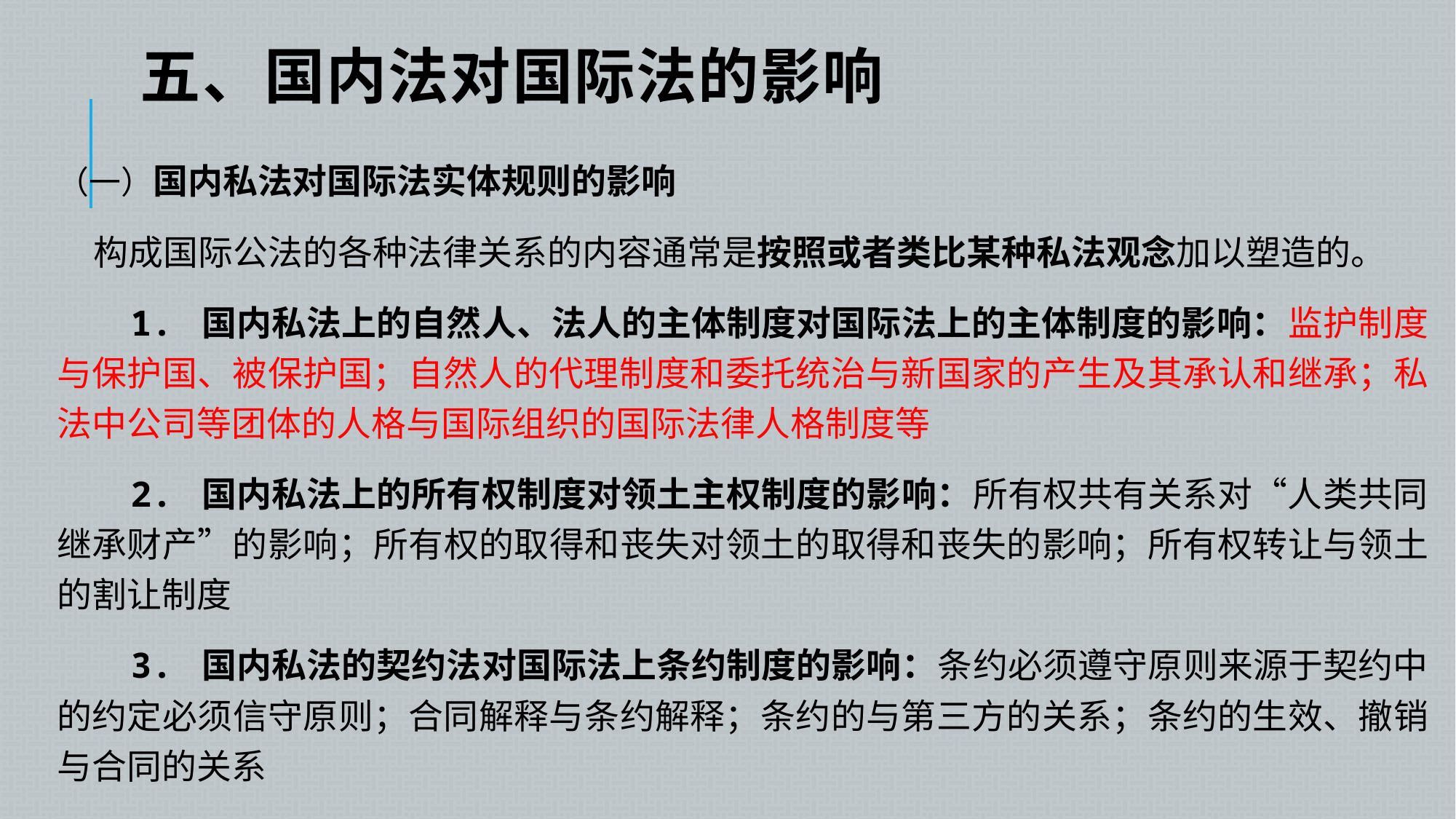

# 五、国内法对国际法的影响
（一）国内私法对国际法实体规则的影响
     构成国际公法的各种法律关系的内容通常是按照或者类比某种私法观念加以塑造的。
    1. 国内私法上的自然人、法人的主体制度对国际法上的主体制度的影响：监护制度与保护国、被保护国；自然人的代理制度和委托统治与新国家的产生及其承认和继承；私法中公司等团体的人格与国际组织的国际法律人格制度等
    2. 国内私法上的所有权制度对领土主权制度的影响：所有权共有关系对“人类共同继承财产”的影响；所有权的取得和丧失对领土的取得和丧失的影响；所有权转让与领土的割让制度
    3. 国内私法的契约法对国际法上条约制度的影响：条约必须遵守原则来源于契约中的约定必须信守原则；合同解释与条约解释；条约的与第三方的关系；条约的生效、撤销与合同的关系